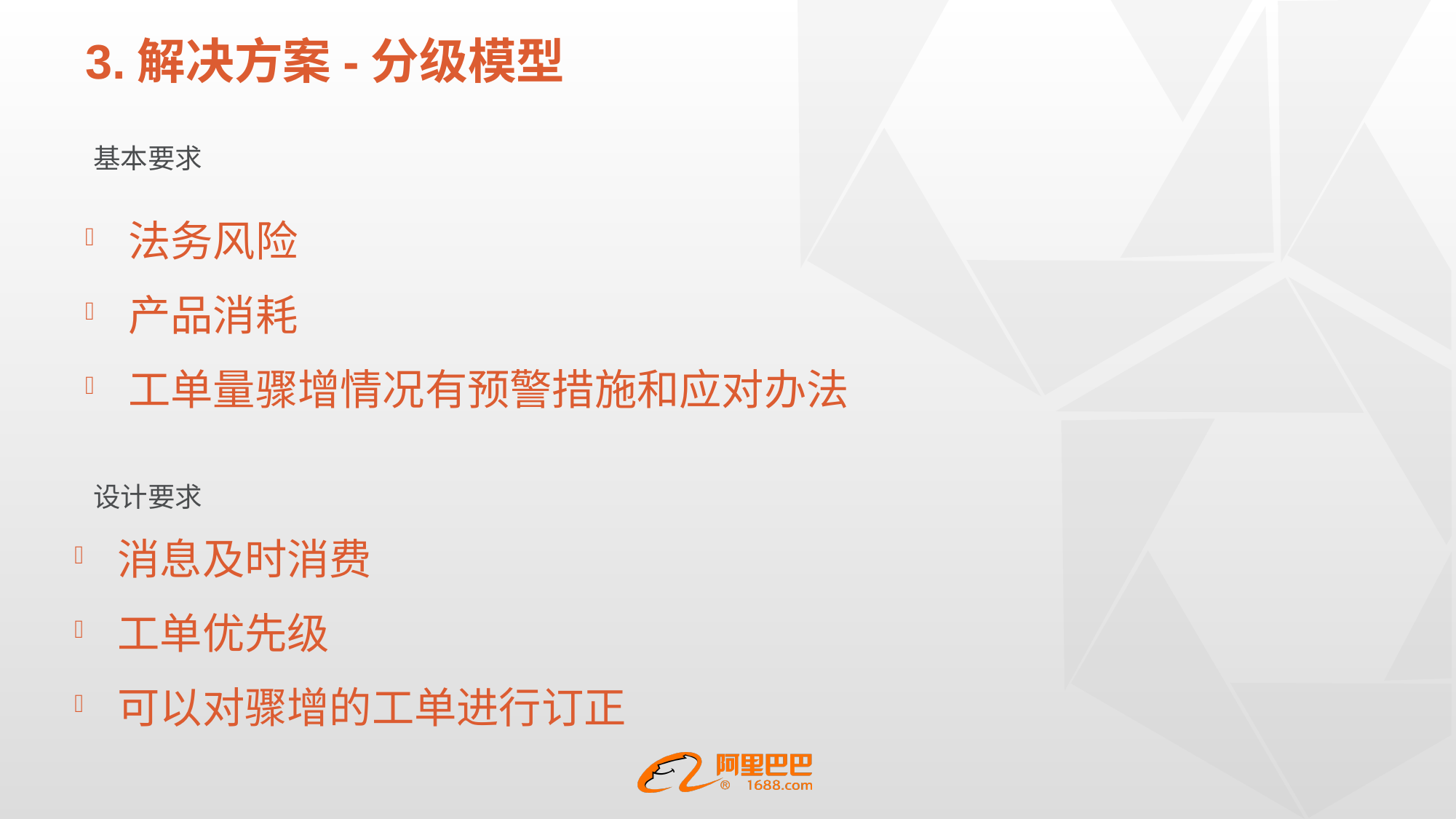

# 3.解决方案-分级模型
基本要求
法务风险
产品消耗
工单量骤增情况有预警措施和应对办法
设计要求
消息及时消费
工单优先级
可以对骤增的工单进行订正